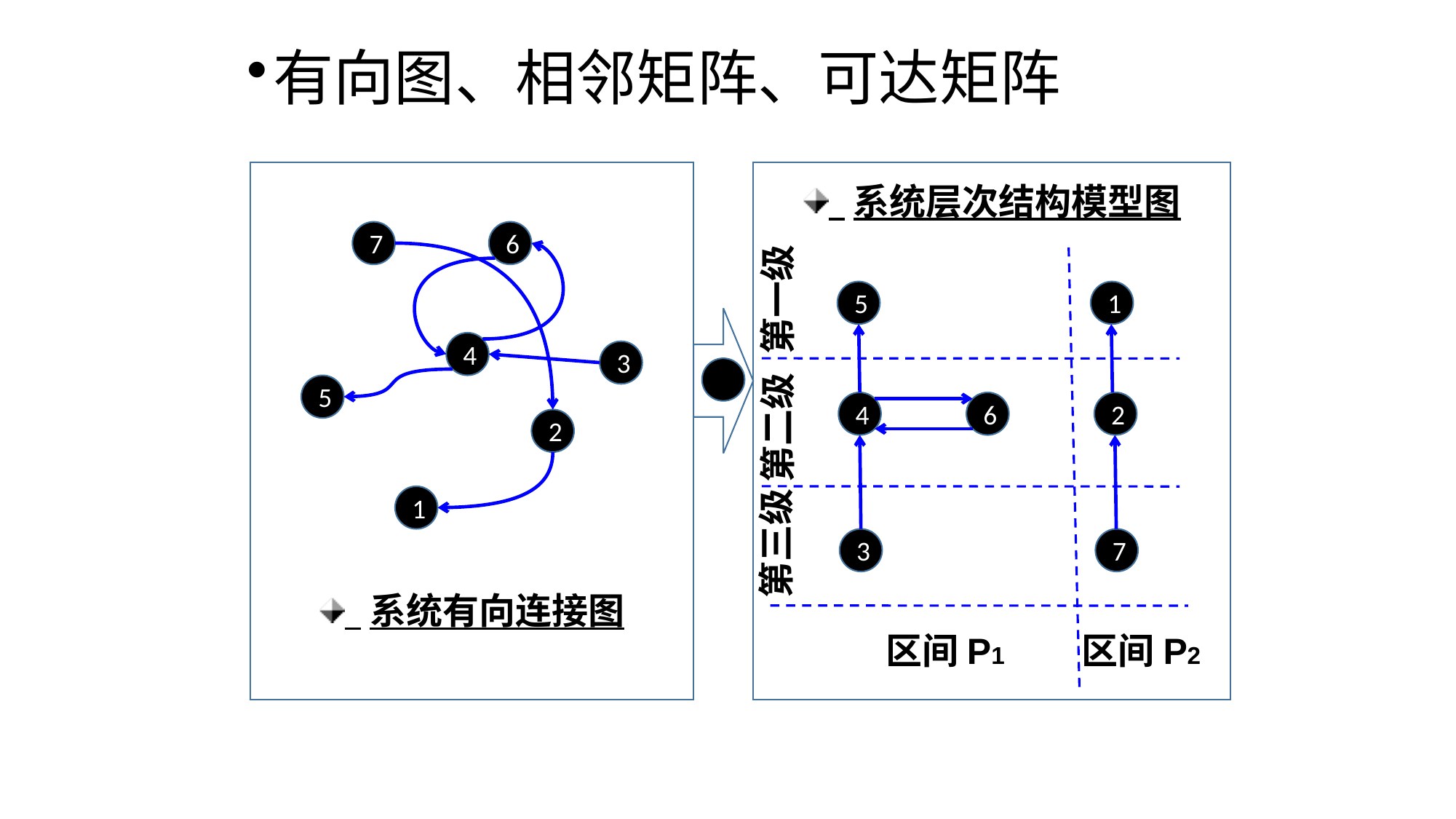

# 有向图、相邻矩阵、可达矩阵

  系统层次结构模型图
7
6
第一级
5
1

4
3

5
4
6
2
第二级
2
1
第三级
3
7
  系统有向连接图
区间P1
区间P2